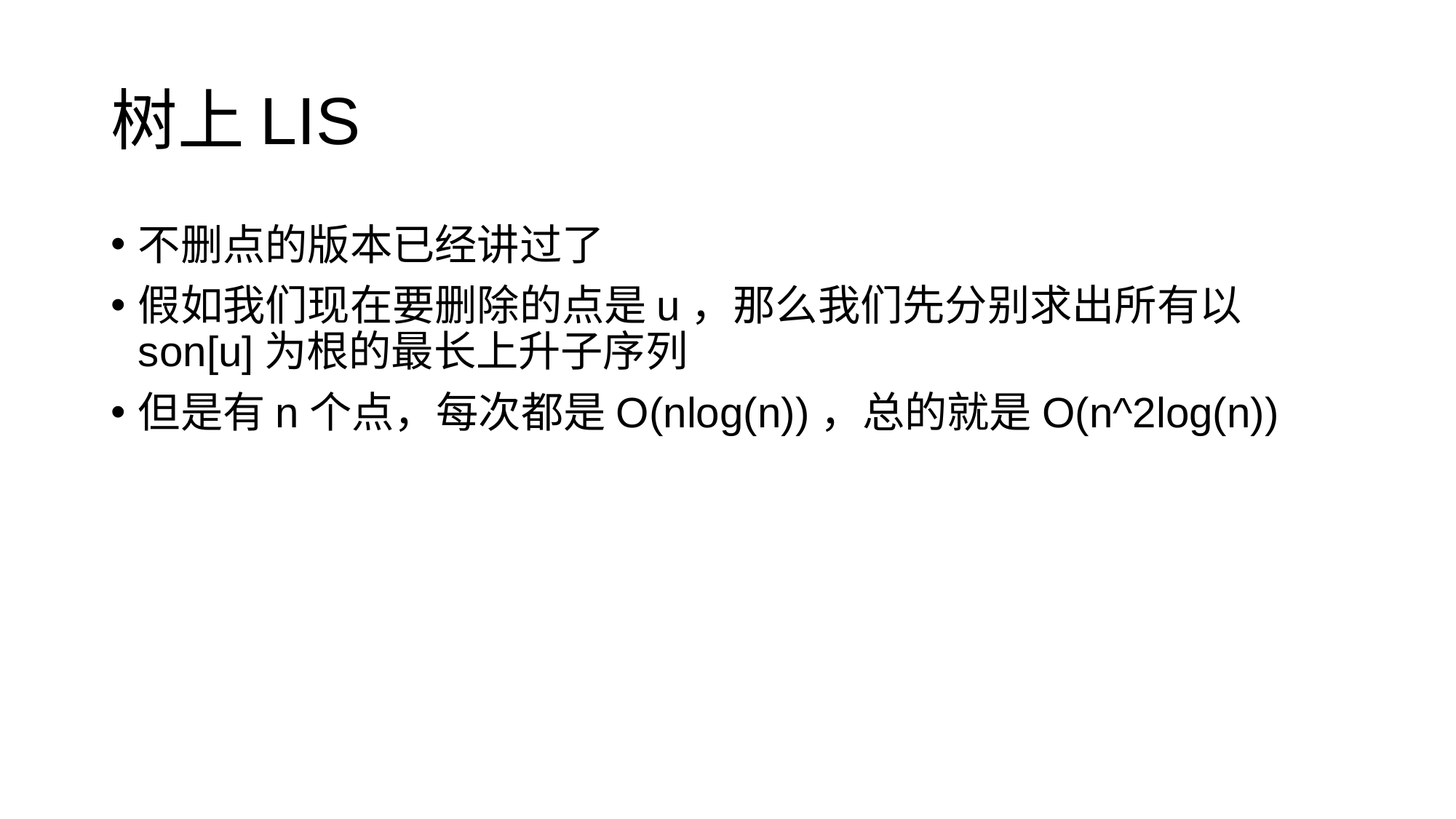

# 树上LIS
不删点的版本已经讲过了
假如我们现在要删除的点是u，那么我们先分别求出所有以son[u]为根的最长上升子序列
但是有n个点，每次都是O(nlog(n))，总的就是O(n^2log(n))